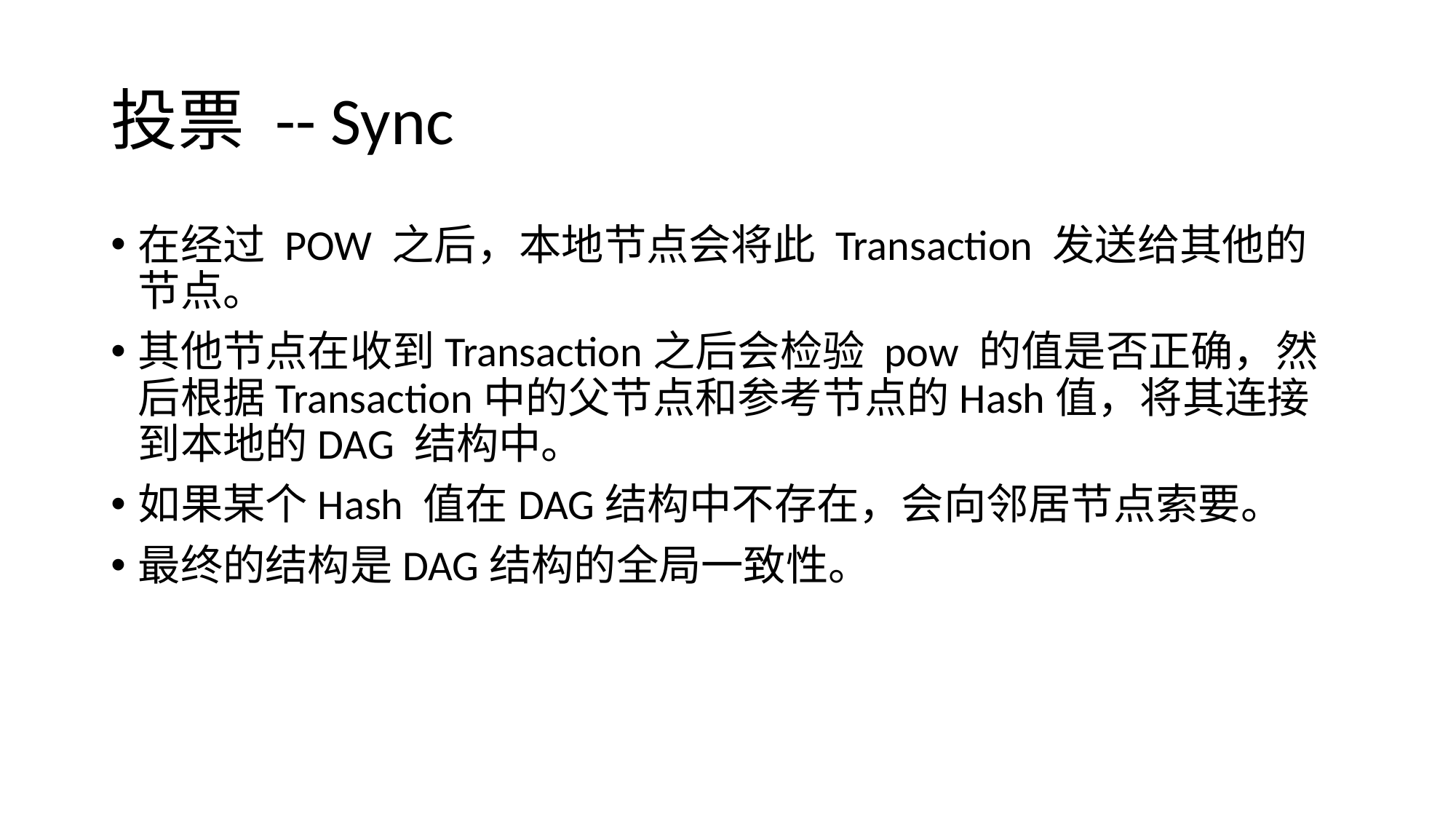

# 投票 -- Sync
在经过 POW 之后，本地节点会将此 Transaction 发送给其他的节点。
其他节点在收到Transaction之后会检验 pow 的值是否正确，然后根据Transaction中的父节点和参考节点的Hash值，将其连接到本地的DAG 结构中。
如果某个Hash 值在DAG结构中不存在，会向邻居节点索要。
最终的结构是DAG结构的全局一致性。